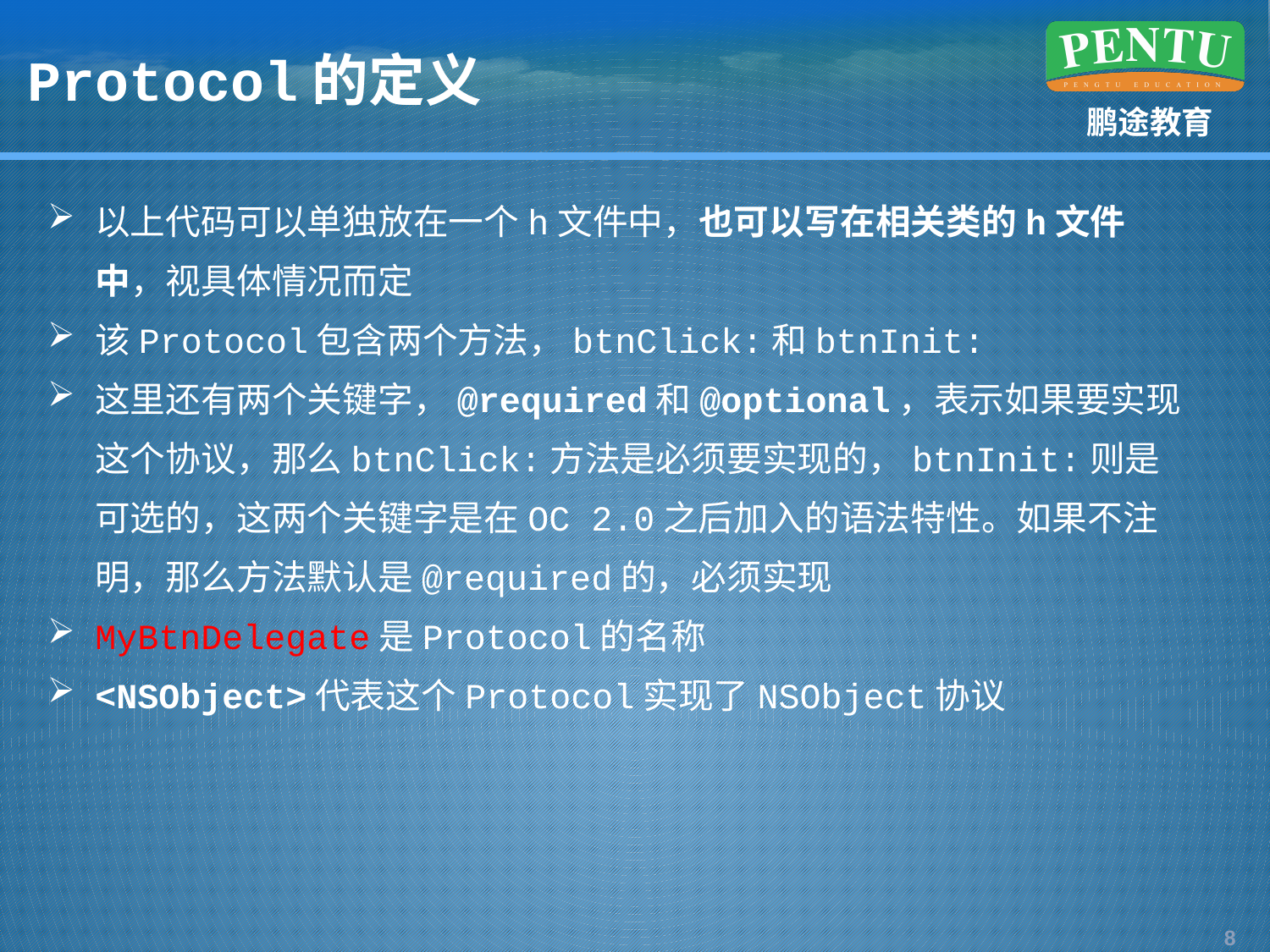

# Protocol的定义
以上代码可以单独放在一个h文件中，也可以写在相关类的h文件中，视具体情况而定
该Protocol包含两个方法，btnClick:和btnInit:
这里还有两个关键字，@required和@optional，表示如果要实现这个协议，那么btnClick:方法是必须要实现的，btnInit:则是可选的，这两个关键字是在OC 2.0之后加入的语法特性。如果不注明，那么方法默认是@required的，必须实现
MyBtnDelegate是Protocol的名称
<NSObject>代表这个Protocol实现了NSObject协议

8